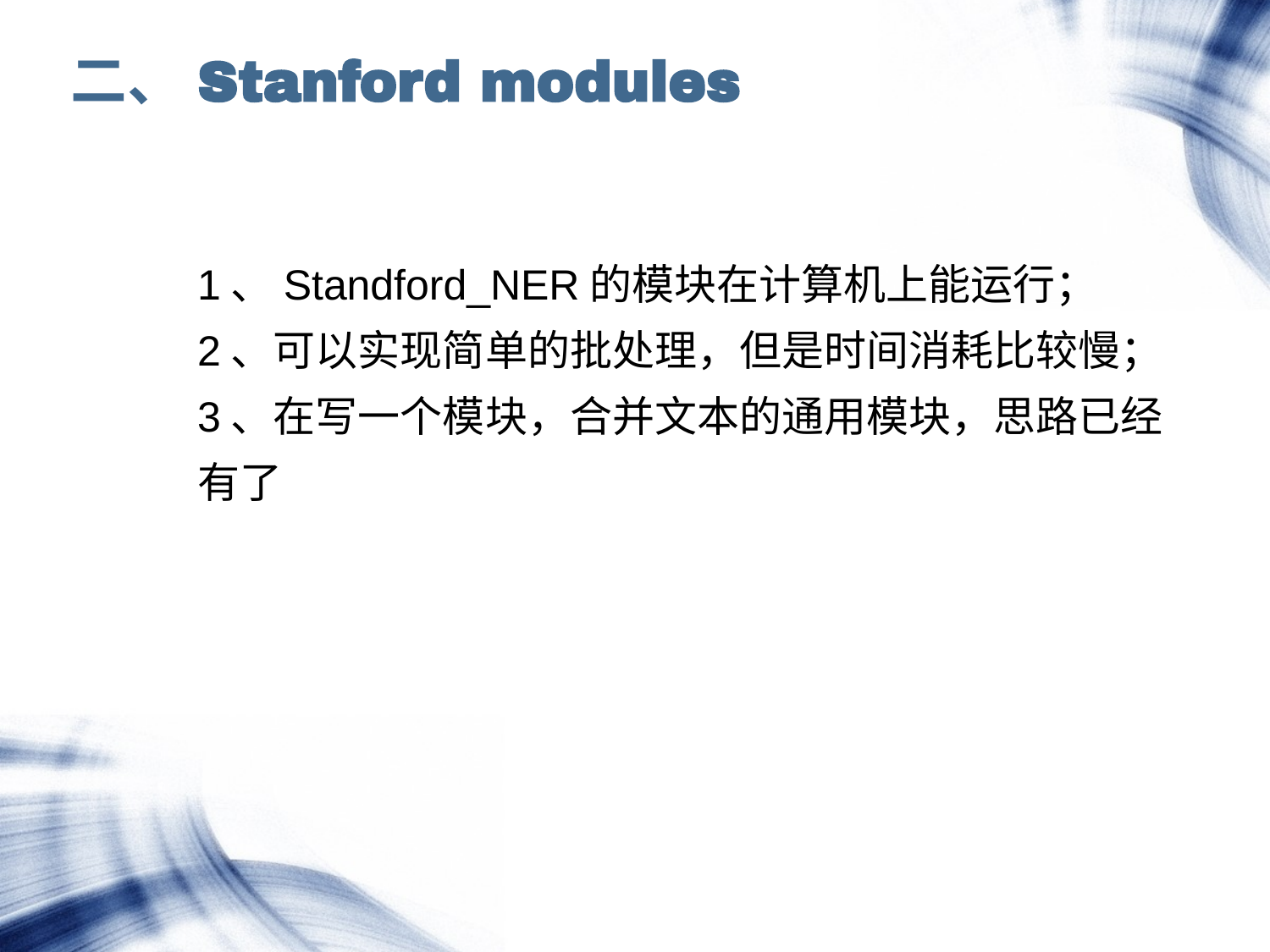

# 二、Stanford modules
1、Standford_NER的模块在计算机上能运行；
2、可以实现简单的批处理，但是时间消耗比较慢；
3、在写一个模块，合并文本的通用模块，思路已经
有了